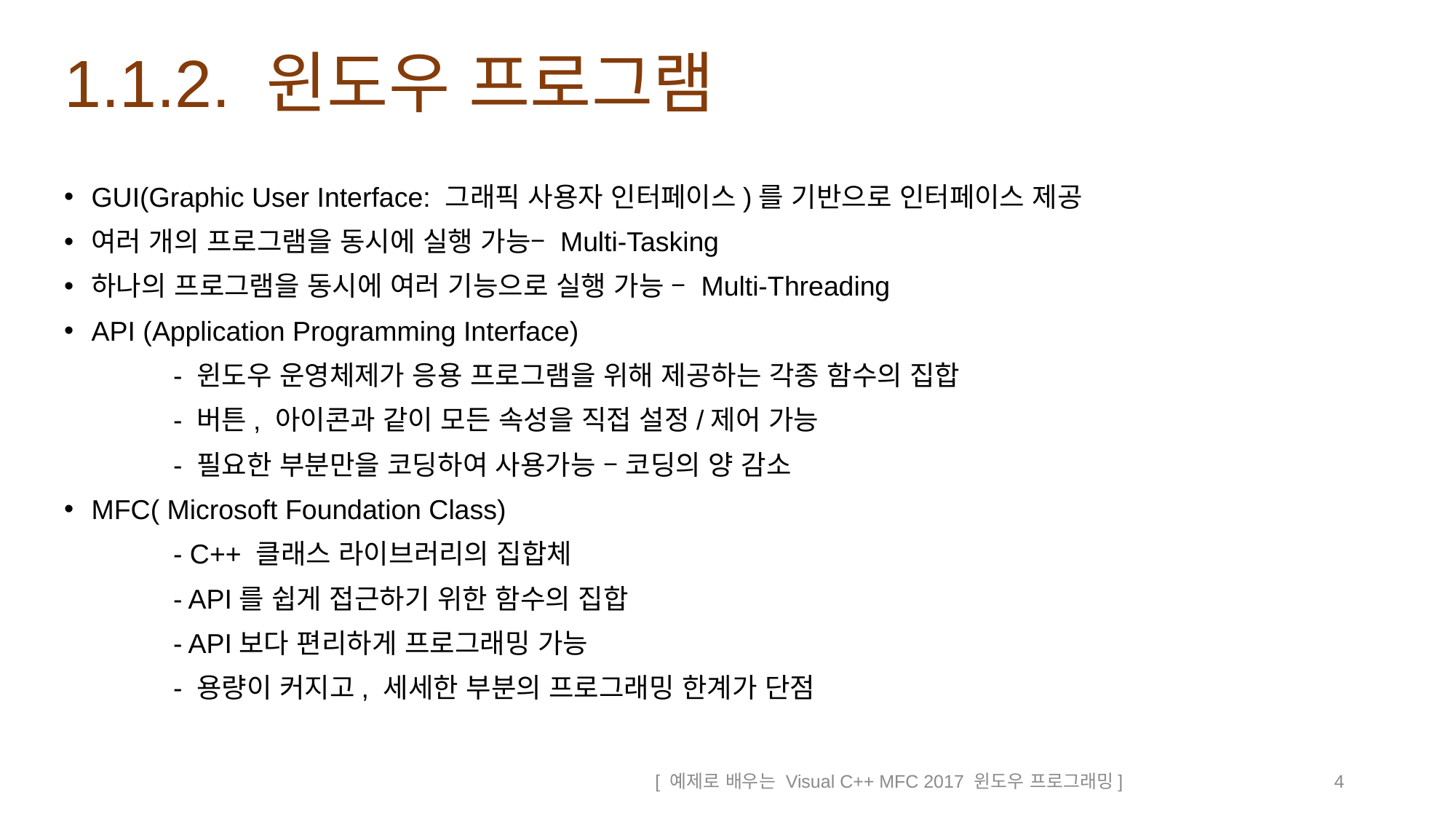

# 1.1.2. 윈도우 프로그램

GUI(Graphic User Interface: 그래픽 사용자 인터페이스)를 기반으로 인터페이스 제공
여러 개의 프로그램을 동시에 실행 가능– Multi-Tasking
하나의 프로그램을 동시에 여러 기능으로 실행 가능 – Multi-Threading
API (Application Programming Interface)
	- 윈도우 운영체제가 응용 프로그램을 위해 제공하는 각종 함수의 집합
	- 버튼, 아이콘과 같이 모든 속성을 직접 설정/제어 가능
	- 필요한 부분만을 코딩하여 사용가능 – 코딩의 양 감소
MFC( Microsoft Foundation Class)
	- C++ 클래스 라이브러리의 집합체
	- API를 쉽게 접근하기 위한 함수의 집합
 	- API보다 편리하게 프로그래밍 가능
	- 용량이 커지고, 세세한 부분의 프로그래밍 한계가 단점

[ 예제로 배우는 Visual C++ MFC 2017 윈도우 프로그래밍]
4